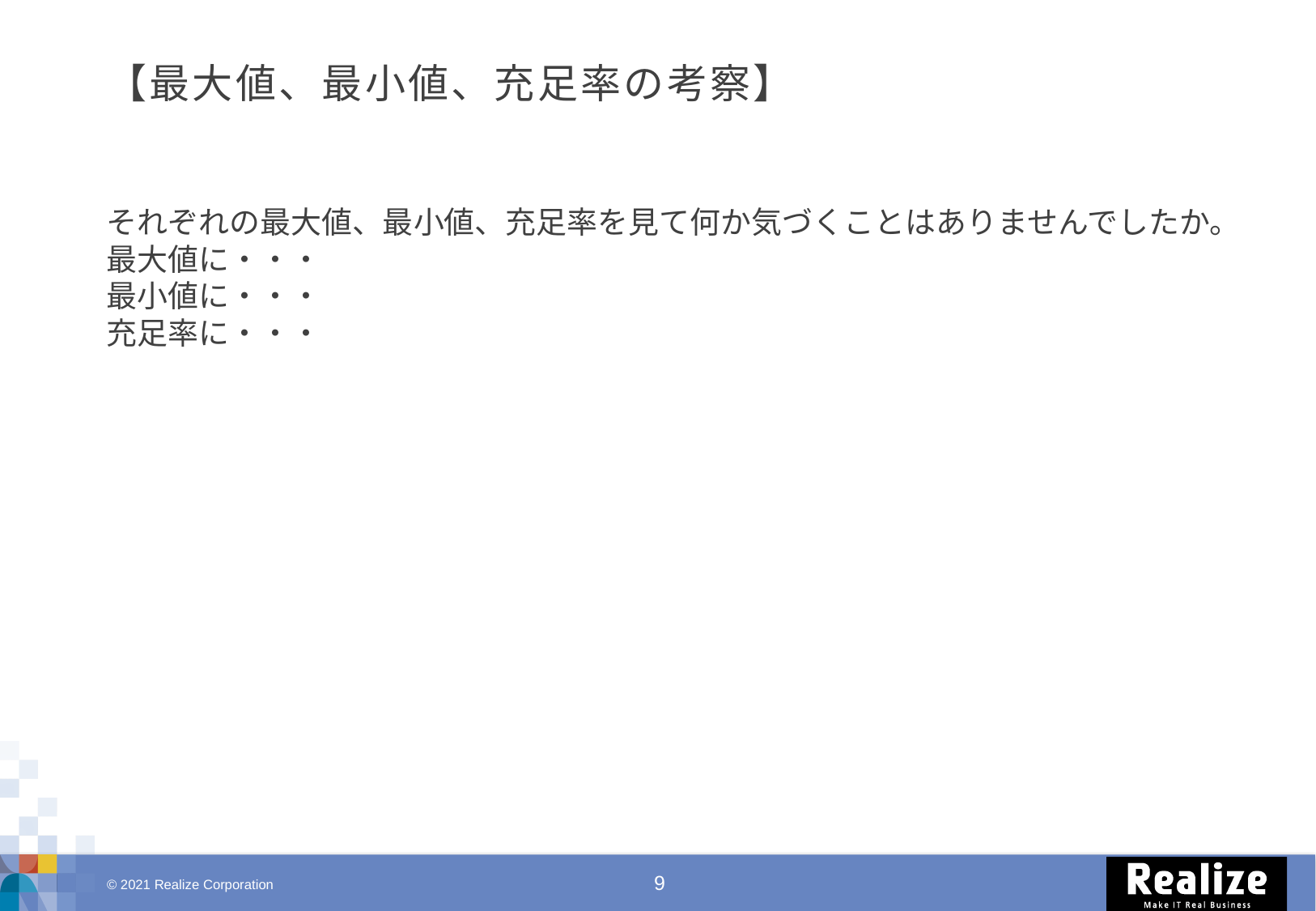

# 【最大値、最小値、充足率の考察】
それぞれの最大値、最小値、充足率を見て何か気づくことはありませんでしたか。
最大値に・・・
最小値に・・・
充足率に・・・